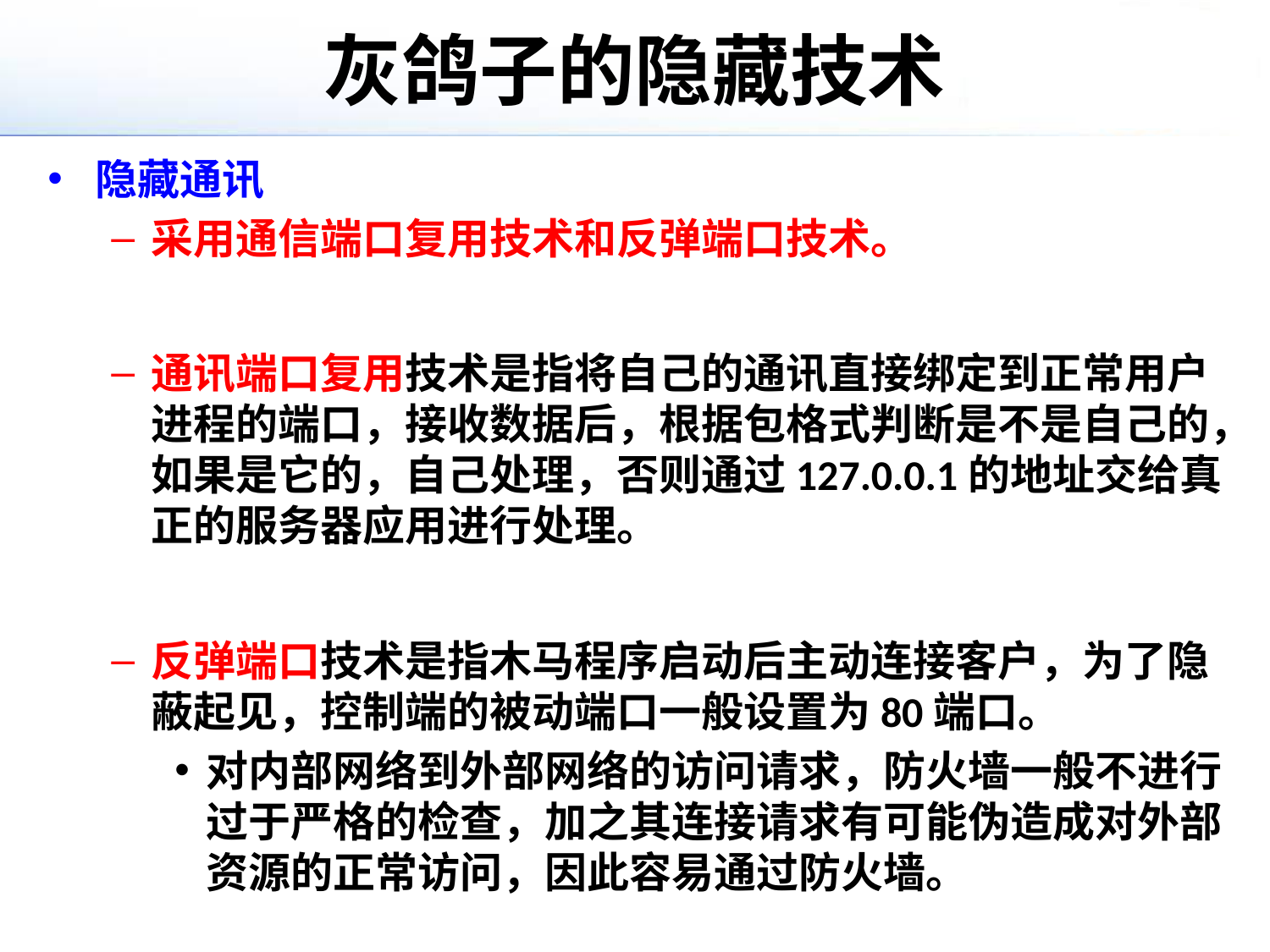

# 灰鸽子的隐藏技术
隐藏通讯
采用通信端口复用技术和反弹端口技术。

通讯端口复用技术是指将自己的通讯直接绑定到正常用户进程的端口，接收数据后，根据包格式判断是不是自己的，如果是它的，自己处理，否则通过127.0.0.1的地址交给真正的服务器应用进行处理。

反弹端口技术是指木马程序启动后主动连接客户，为了隐蔽起见，控制端的被动端口一般设置为80端口。
对内部网络到外部网络的访问请求，防火墙一般不进行过于严格的检查，加之其连接请求有可能伪造成对外部资源的正常访问，因此容易通过防火墙。